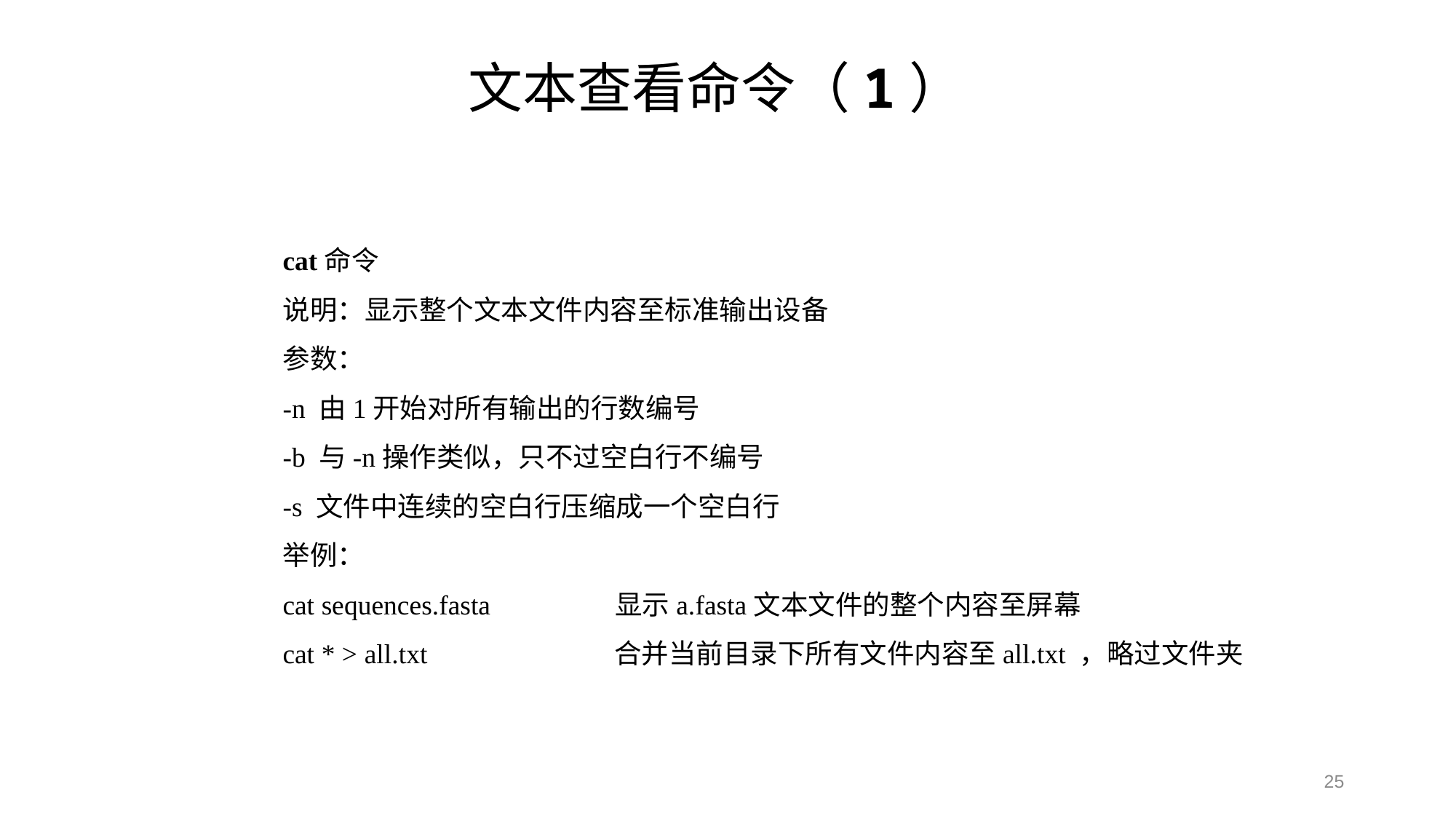

文本查看命令（1）

cat命令
说明：显示整个文本文件内容至标准输出设备
参数：
-n 由1开始对所有输出的行数编号
-b 与-n操作类似，只不过空白行不编号
-s 文件中连续的空白行压缩成一个空白行
举例：
cat sequences.fasta                 显示a.fasta文本文件的整个内容至屏幕
cat * > all.txt                          合并当前目录下所有文件内容至all.txt ，略过文件夹
25